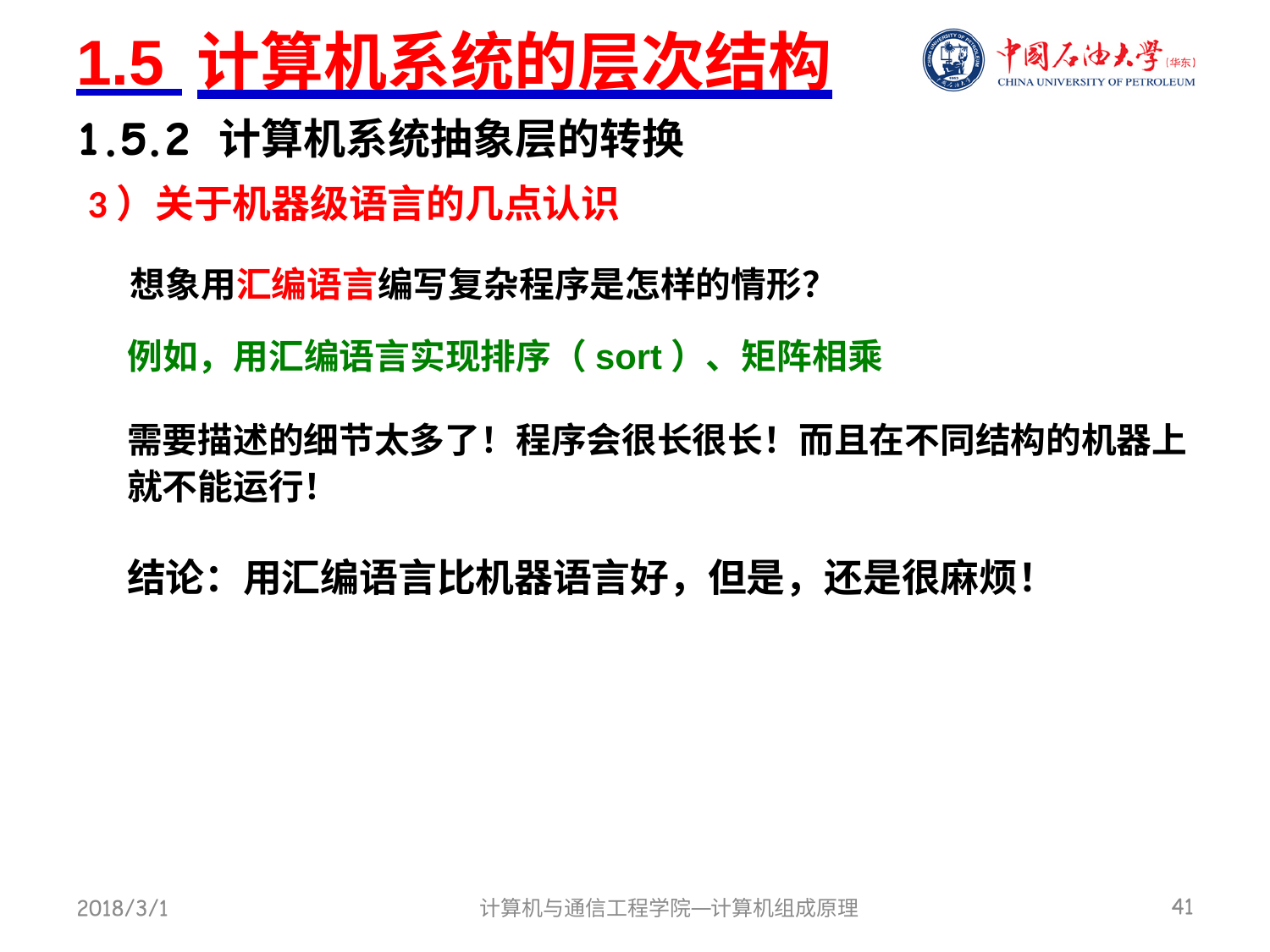

# 1.5 计算机系统的层次结构
1.5.2 计算机系统抽象层的转换

3）关于机器级语言的几点认识
想象用汇编语言编写复杂程序是怎样的情形？
例如，用汇编语言实现排序（sort）、矩阵相乘
需要描述的细节太多了！程序会很长很长！而且在不同结构的机器上就不能运行！
结论：用汇编语言比机器语言好，但是，还是很麻烦！
2018/3/1
计算机与通信工程学院—计算机组成原理
41